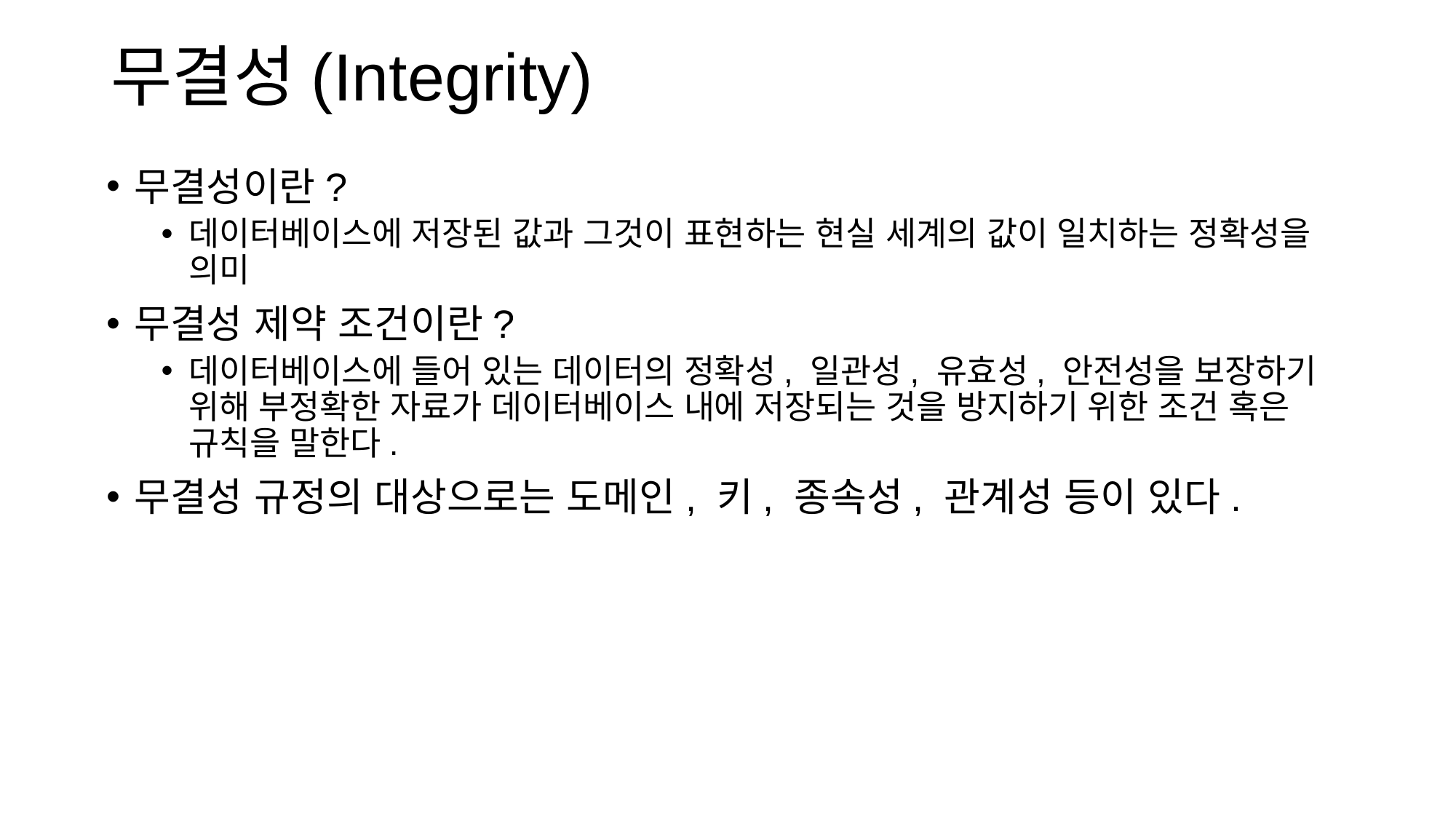

# 무결성(Integrity)
무결성이란?
데이터베이스에 저장된 값과 그것이 표현하는 현실 세계의 값이 일치하는 정확성을 의미
무결성 제약 조건이란?
데이터베이스에 들어 있는 데이터의 정확성, 일관성, 유효성, 안전성을 보장하기 위해 부정확한 자료가 데이터베이스 내에 저장되는 것을 방지하기 위한 조건 혹은 규칙을 말한다.
무결성 규정의 대상으로는 도메인, 키, 종속성, 관계성 등이 있다.